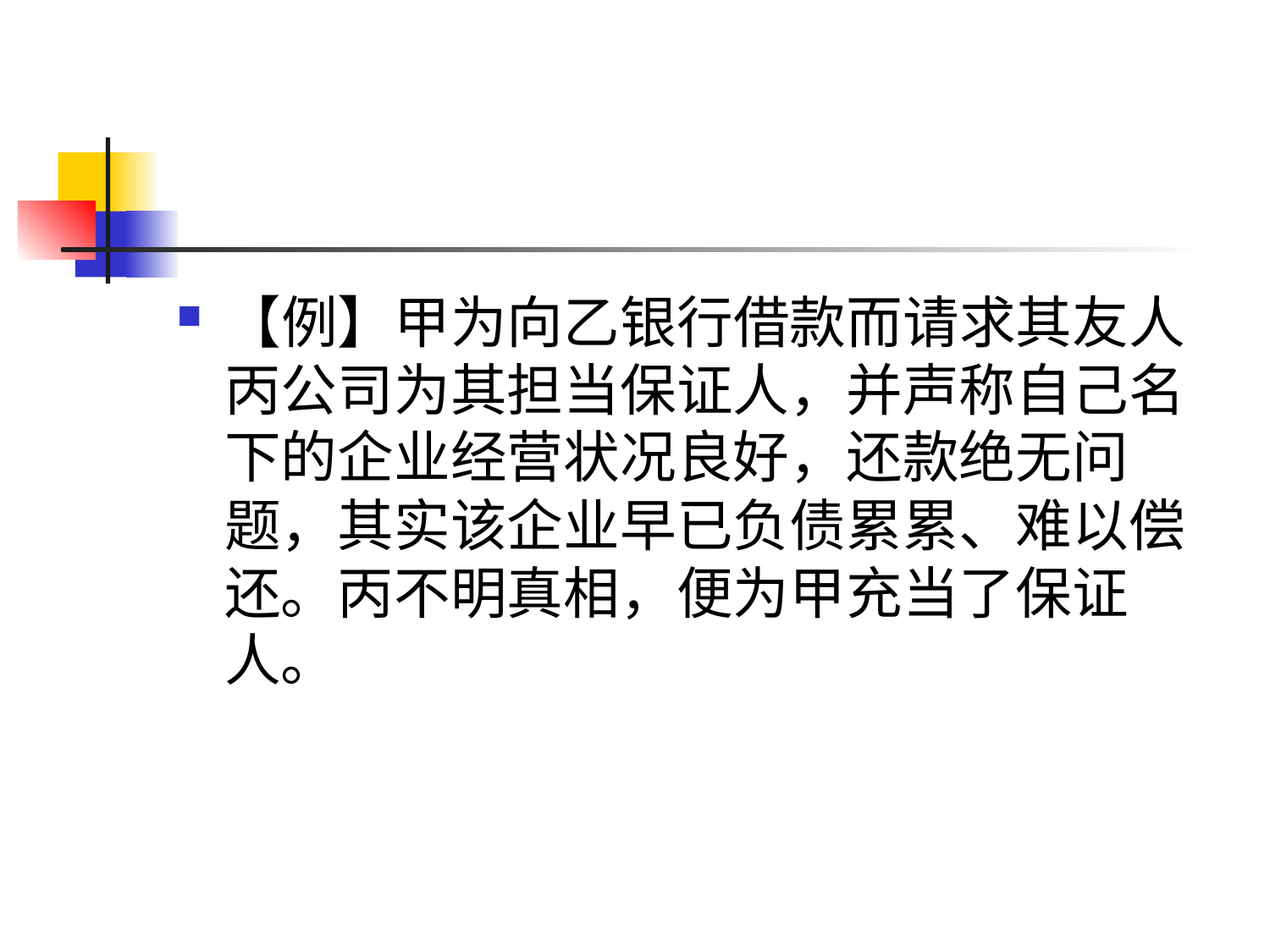

#
【例】甲为向乙银行借款而请求其友人丙公司为其担当保证人，并声称自己名下的企业经营状况良好，还款绝无问题，其实该企业早已负债累累、难以偿还。丙不明真相，便为甲充当了保证人。